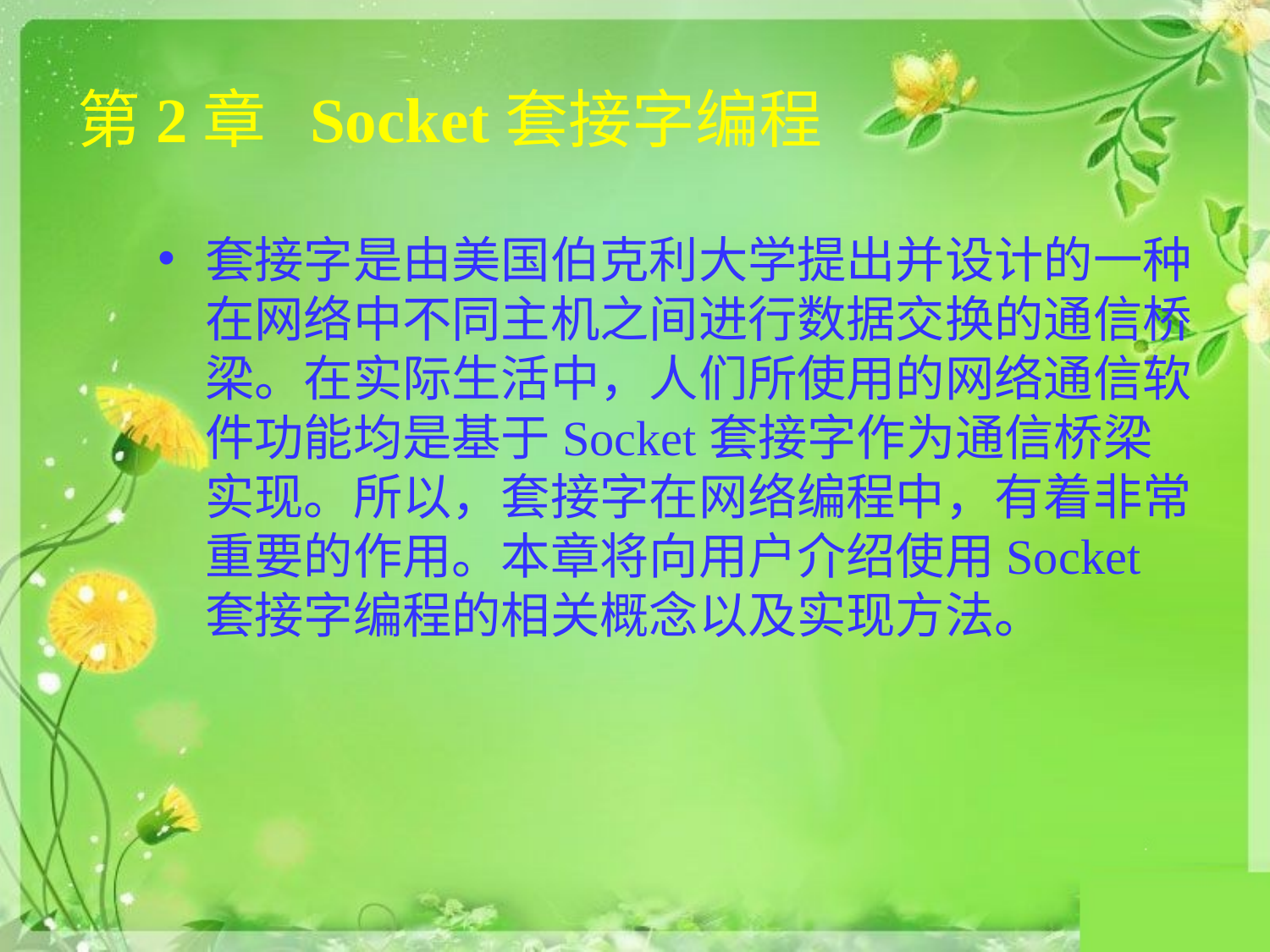

# 第2章  Socket套接字编程
套接字是由美国伯克利大学提出并设计的一种在网络中不同主机之间进行数据交换的通信桥梁。在实际生活中，人们所使用的网络通信软件功能均是基于Socket套接字作为通信桥梁实现。所以，套接字在网络编程中，有着非常重要的作用。本章将向用户介绍使用Socket套接字编程的相关概念以及实现方法。